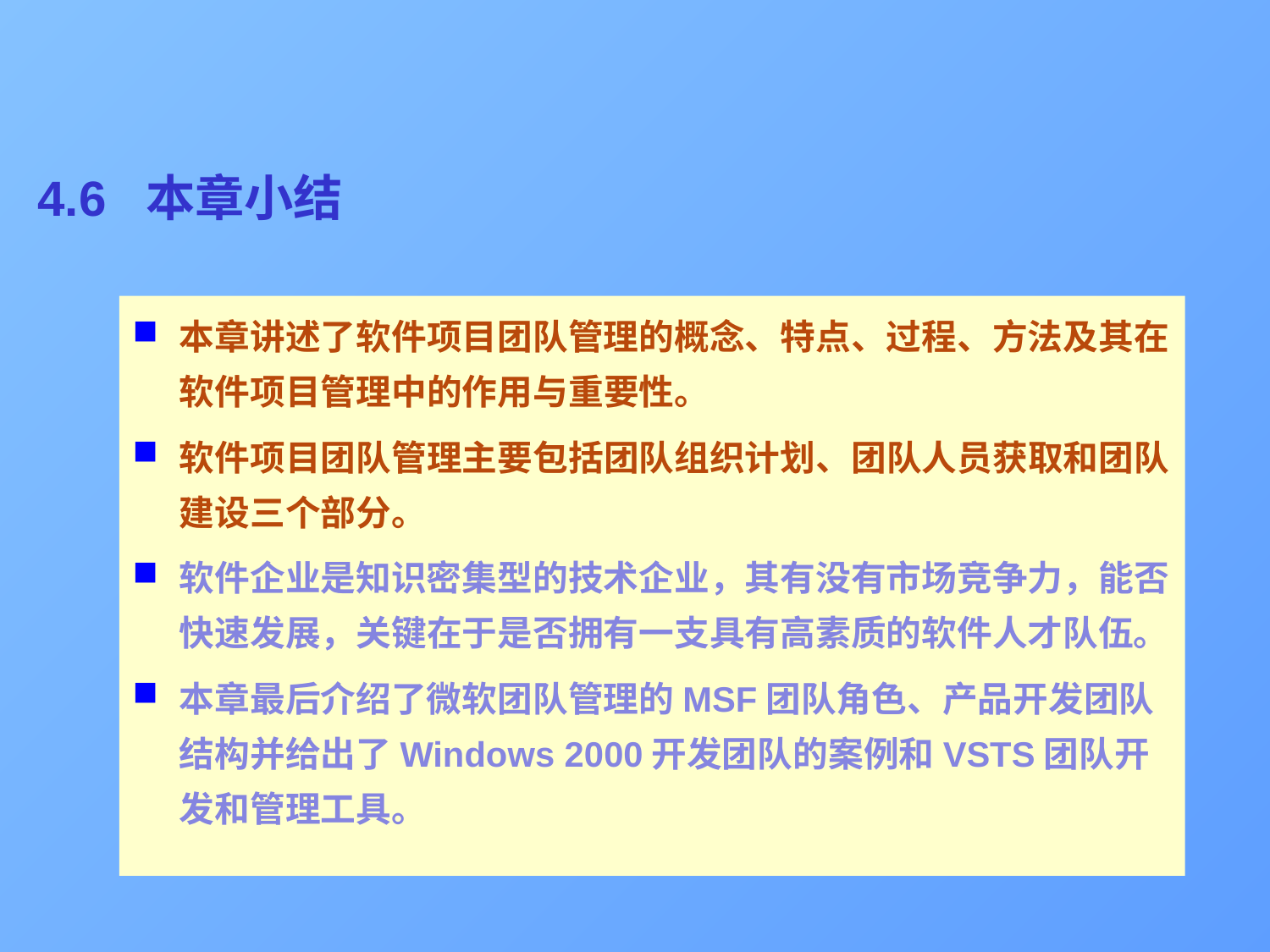

# 4.6  本章小结
本章讲述了软件项目团队管理的概念、特点、过程、方法及其在软件项目管理中的作用与重要性。
软件项目团队管理主要包括团队组织计划、团队人员获取和团队建设三个部分。
软件企业是知识密集型的技术企业，其有没有市场竞争力，能否快速发展，关键在于是否拥有一支具有高素质的软件人才队伍。
本章最后介绍了微软团队管理的MSF团队角色、产品开发团队结构并给出了Windows 2000开发团队的案例和VSTS团队开发和管理工具。